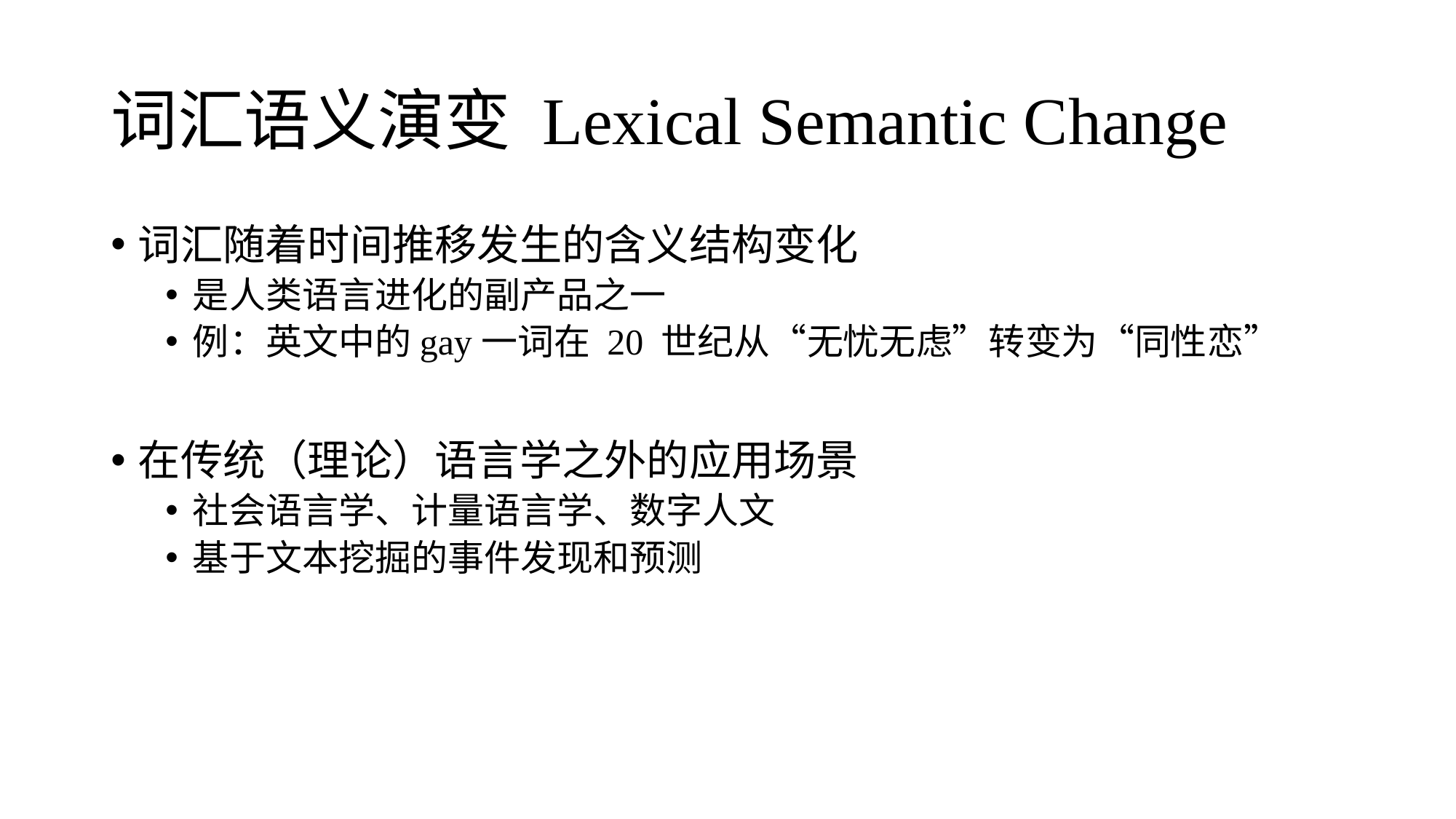

# 词汇语义演变 Lexical Semantic Change
词汇随着时间推移发生的含义结构变化
是人类语言进化的副产品之一
例：英文中的gay一词在 20 世纪从“无忧无虑”转变为“同性恋”

在传统（理论）语言学之外的应用场景
社会语言学、计量语言学、数字人文
基于文本挖掘的事件发现和预测